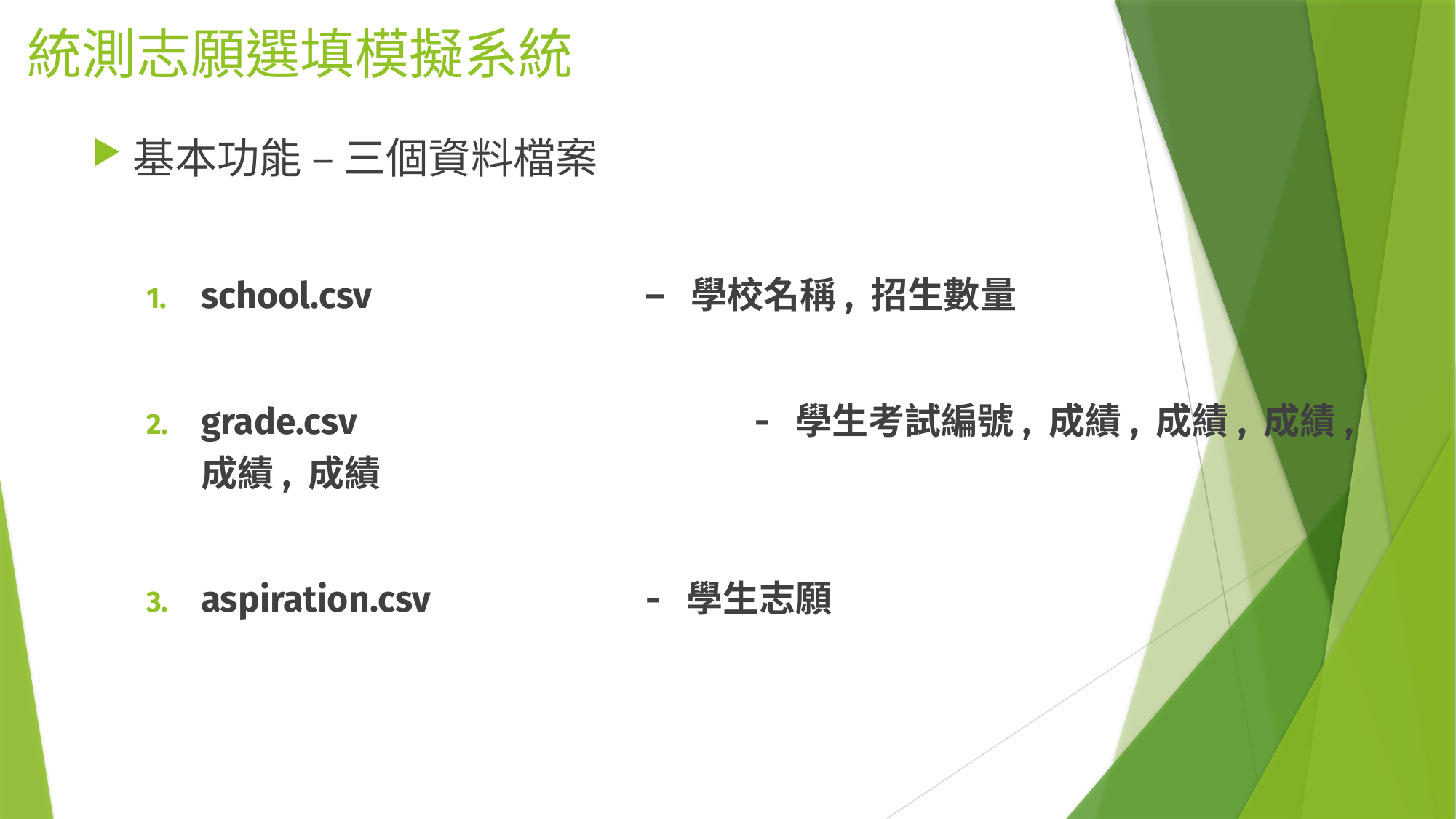

# 統測志願選填模擬系統
基本功能 – 三個資料檔案

school.csv		  	 –  學校名稱, 招生數量

grade.csv				 -  學生考試編號, 成績, 成績, 成績, 成績, 成績

aspiration.csv		 -  學生志願